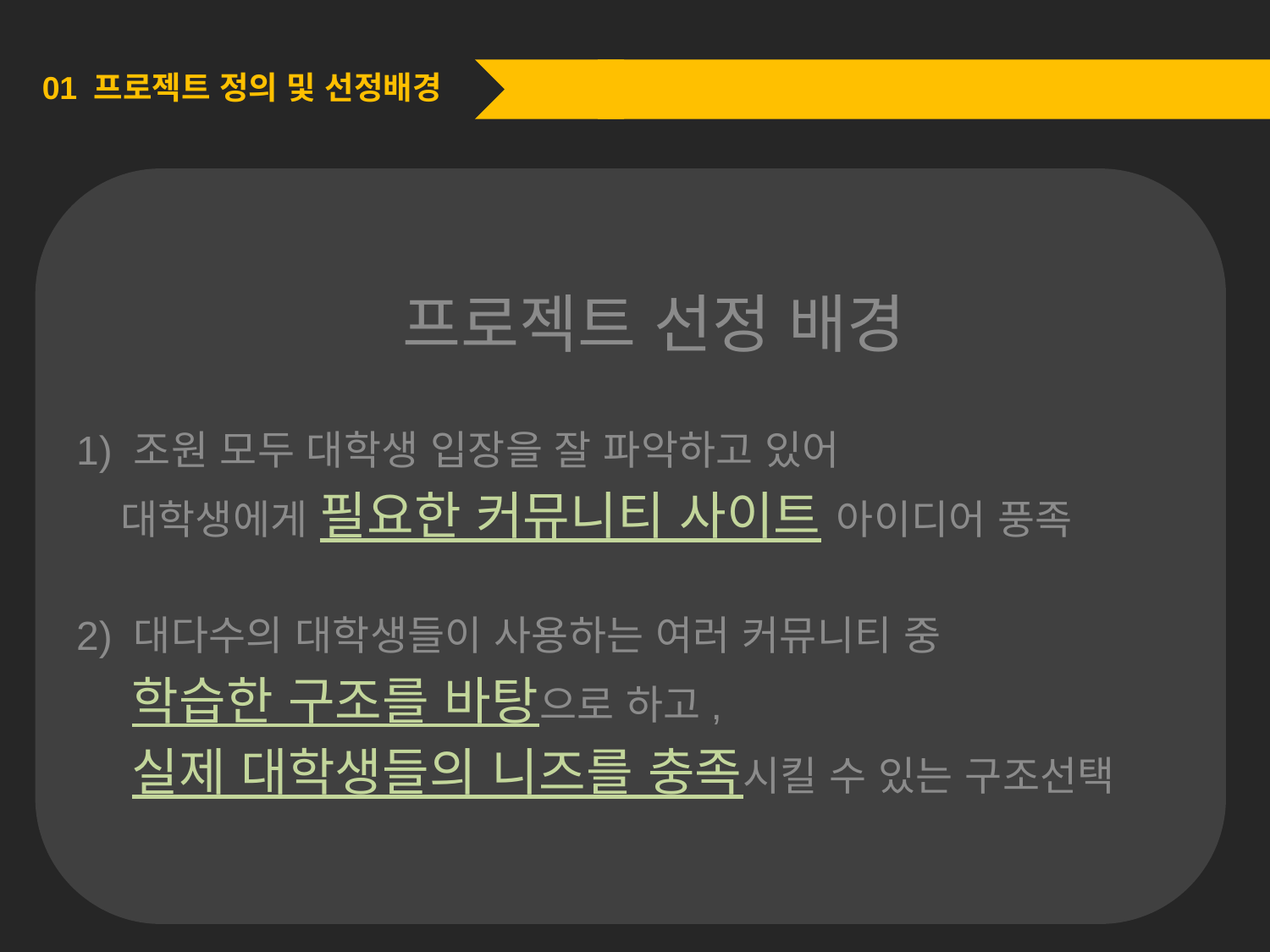

01 프로젝트 정의 및 선정배경

프로젝트 선정 배경

1) 조원 모두 대학생 입장을 잘 파악하고 있어
   대학생에게 필요한 커뮤니티 사이트 아이디어 풍족

2) 대다수의 대학생들이 사용하는 여러 커뮤니티 중
    학습한 구조를 바탕으로 하고,
    실제 대학생들의 니즈를 충족시킬 수 있는 구조선택